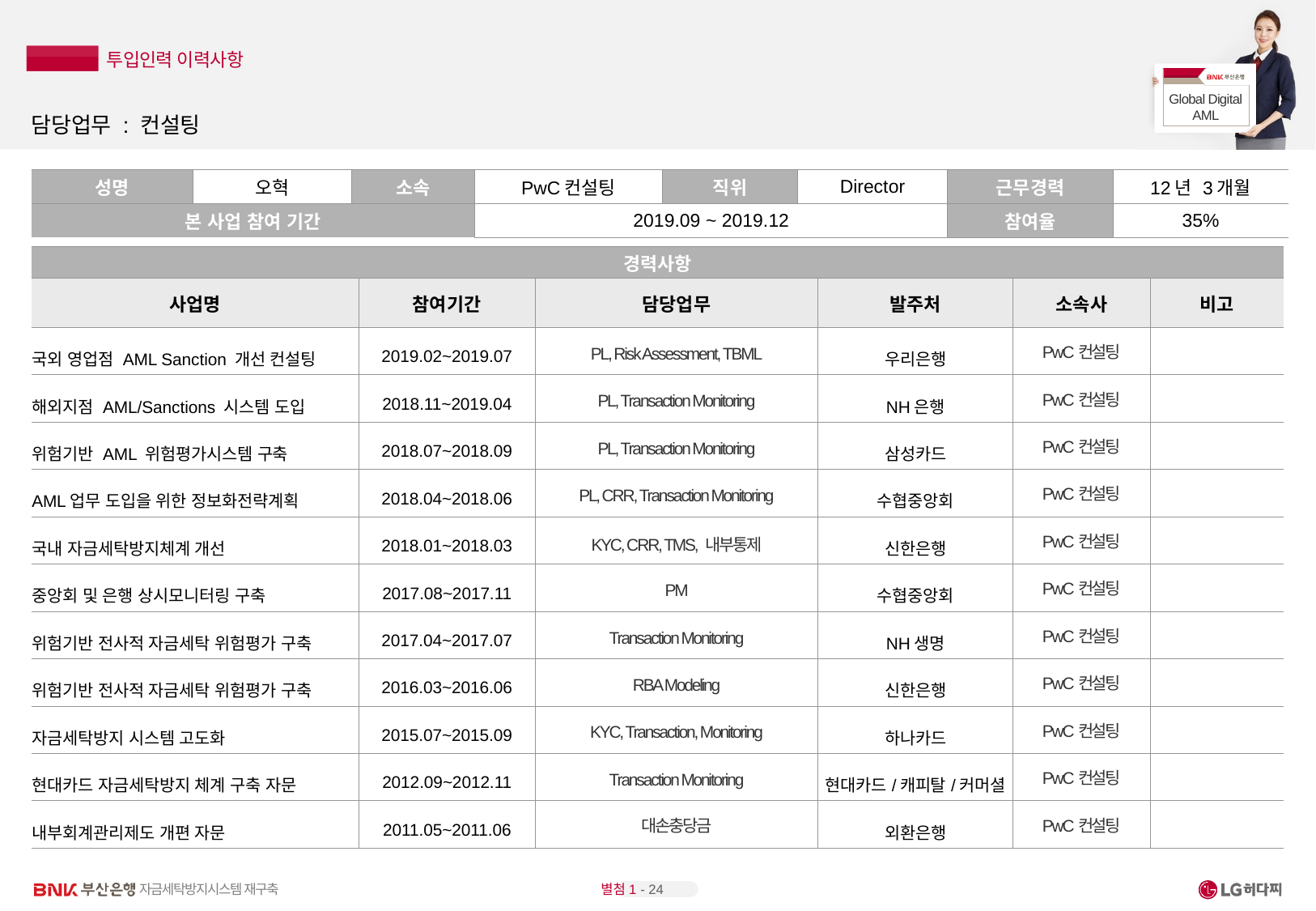

별첨1
투입인력 이력사항
# 담당업무 : 컨설팅
| 성명 | 오혁 | 소속 | PwC컨설팅 | 직위 | Director | 근무경력 | 12년 3개월 |
| --- | --- | --- | --- | --- | --- | --- | --- |
| 본 사업 참여 기간 |  |  | 2019.09 ~ 2019.12 |  |  | 참여율 | 35% |
| 경력사항 |  |  |  |  |  |
| --- | --- | --- | --- | --- | --- |
| 사업명 | 참여기간 | 담당업무 | 발주처 | 소속사 | 비고 |
| 국외 영업점 AML Sanction 개선 컨설팅 | 2019.02~2019.07 | PL, Risk Assessment, TBML | 우리은행 | PwC컨설팅 |  |
| 해외지점 AML/Sanctions 시스템 도입 | 2018.11~2019.04 | PL, Transaction Monitoring | NH은행 | PwC컨설팅 |  |
| 위험기반 AML 위험평가시스템 구축 | 2018.07~2018.09 | PL, Transaction Monitoring | 삼성카드 | PwC컨설팅 |  |
| AML업무 도입을 위한 정보화전략계획 | 2018.04~2018.06 | PL, CRR, Transaction Monitoring | 수협중앙회 | PwC컨설팅 |  |
| 국내 자금세탁방지체계 개선 | 2018.01~2018.03 | KYC, CRR, TMS, 내부통제 | 신한은행 | PwC컨설팅 |  |
| 중앙회 및 은행 상시모니터링 구축 | 2017.08~2017.11 | PM | 수협중앙회 | PwC컨설팅 |  |
| 위험기반 전사적 자금세탁 위험평가 구축 | 2017.04~2017.07 | Transaction Monitoring | NH생명 | PwC컨설팅 |  |
| 위험기반 전사적 자금세탁 위험평가 구축 | 2016.03~2016.06 | RBA Modeling | 신한은행 | PwC컨설팅 |  |
| 자금세탁방지 시스템 고도화 | 2015.07~2015.09 | KYC, Transaction, Monitoring | 하나카드 | PwC컨설팅 |  |
| 현대카드 자금세탁방지 체계 구축 자문 | 2012.09~2012.11 | Transaction Monitoring | 현대카드/캐피탈/커머셜 | PwC컨설팅 |  |
| 내부회계관리제도 개편 자문 | 2011.05~2011.06 | 대손충당금 | 외환은행 | PwC컨설팅 |  |
별첨1 - 24